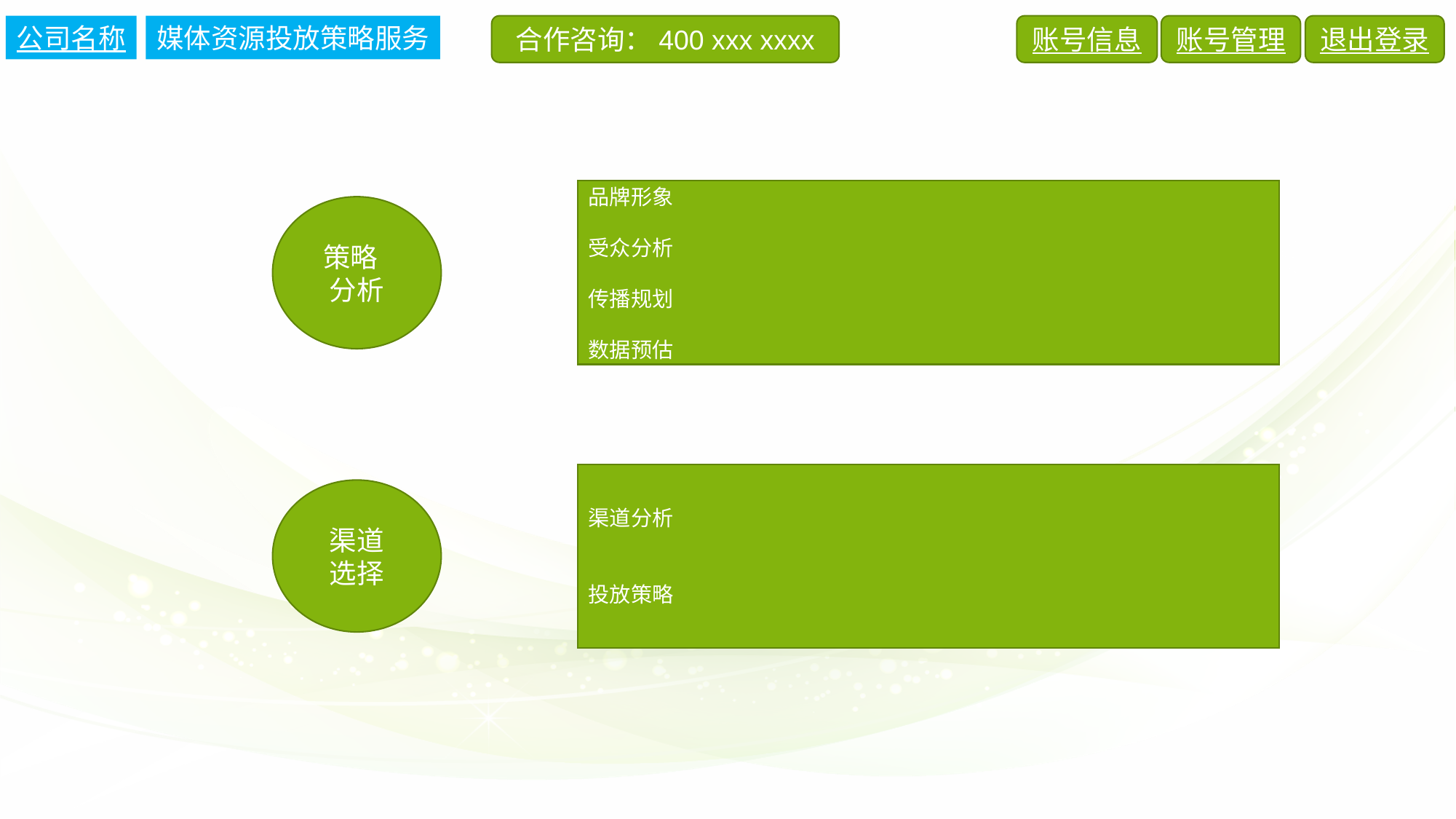

公司名称
媒体资源投放策略服务
合作咨询：400 xxx xxxx
账号信息
账号管理
退出登录
品牌形象

受众分析

传播规划

数据预估
策略   分析
渠道分析

投放策略
渠道
选择